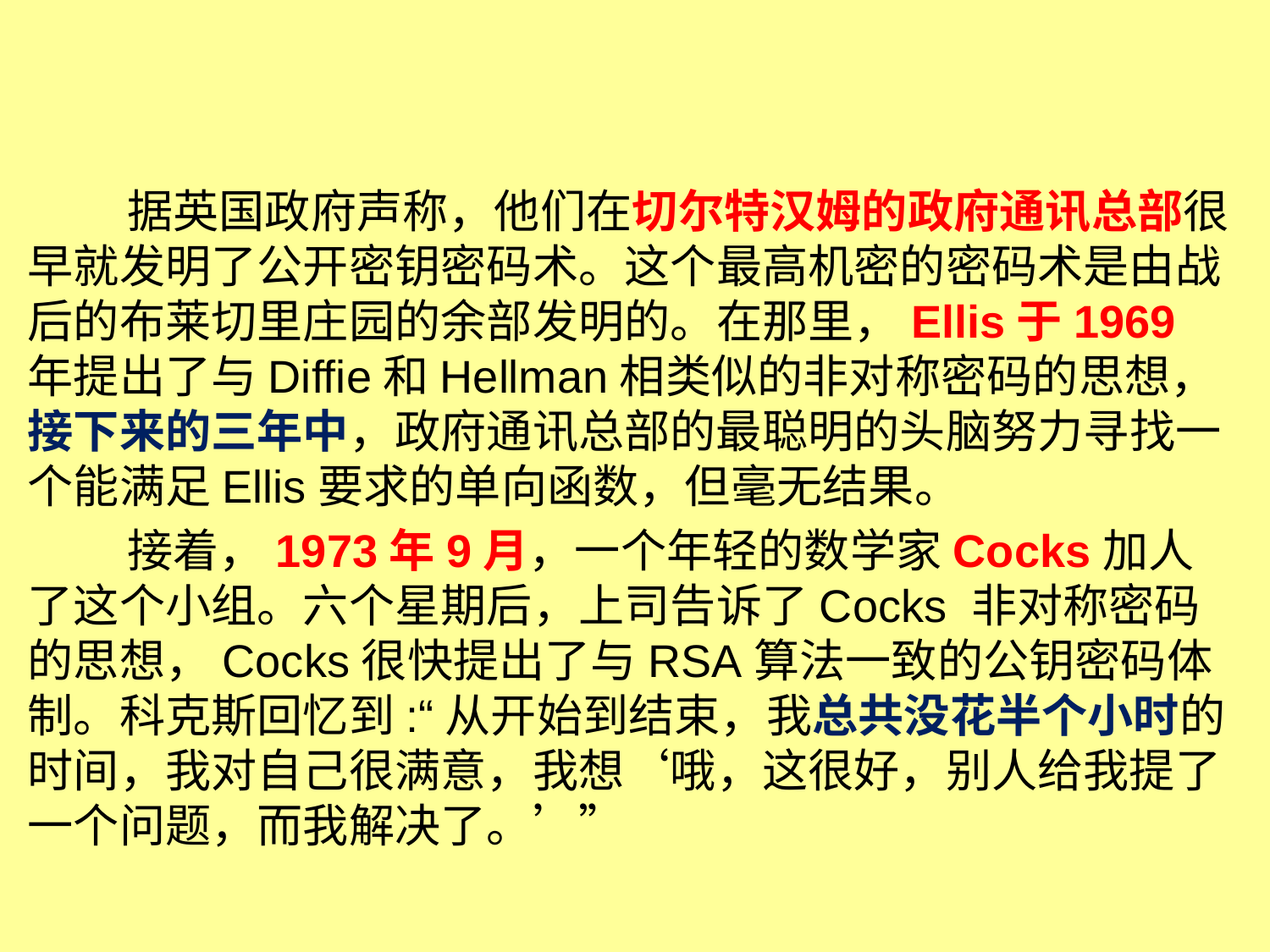

据英国政府声称，他们在切尔特汉姆的政府通讯总部很早就发明了公开密钥密码术。这个最高机密的密码术是由战后的布莱切里庄园的余部发明的。在那里，Ellis于1969年提出了与Diffie和Hellman相类似的非对称密码的思想，接下来的三年中，政府通讯总部的最聪明的头脑努力寻找一个能满足Ellis要求的单向函数，但毫无结果。
接着，1973年9月，一个年轻的数学家Cocks加人了这个小组。六个星期后，上司告诉了Cocks 非对称密码的思想，Cocks很快提出了与RSA算法一致的公钥密码体制。科克斯回忆到:“从开始到结束，我总共没花半个小时的时间，我对自己很满意，我想‘哦，这很好，别人给我提了一个问题，而我解决了。’”